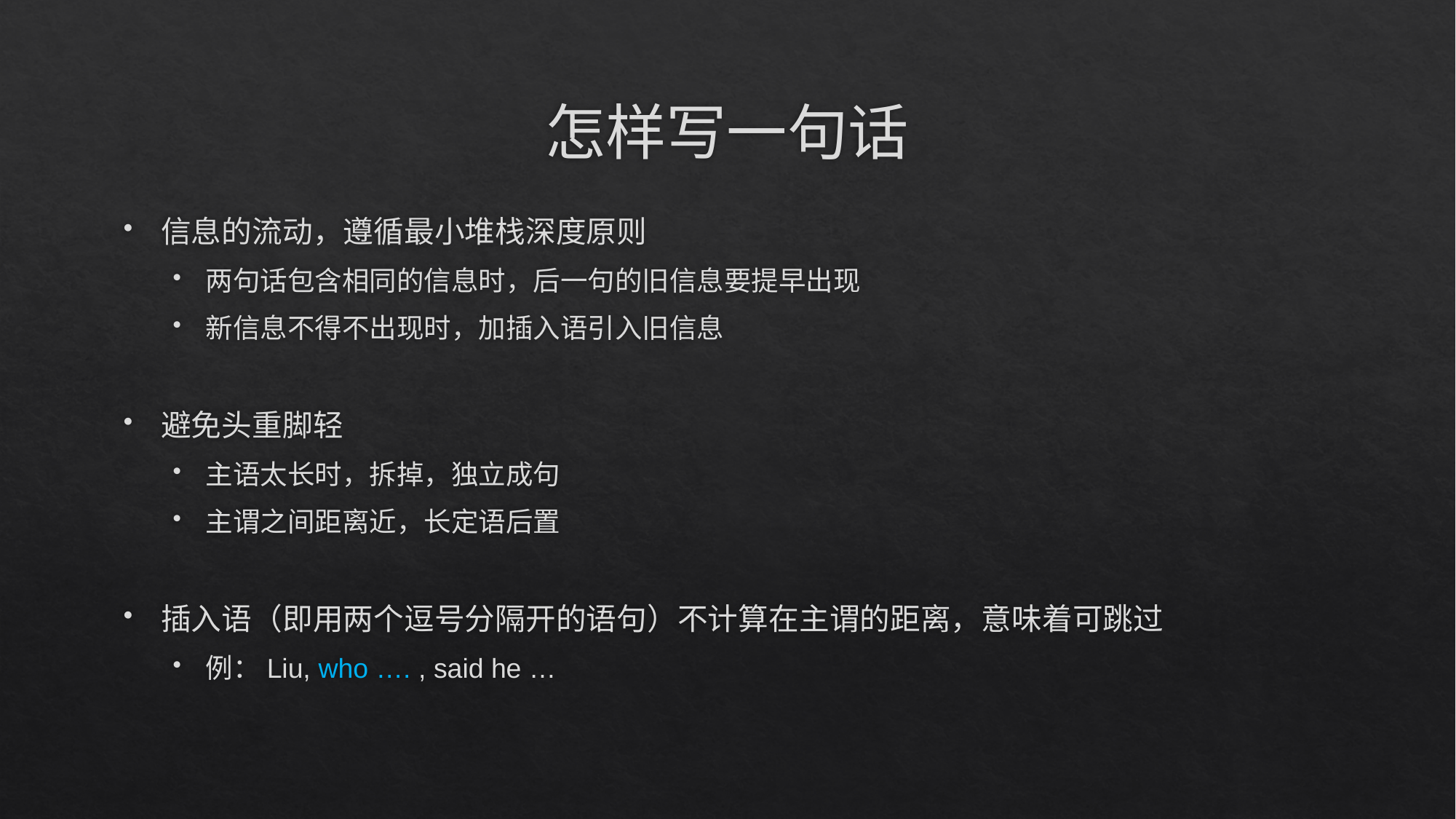

# 怎样写一句话
信息的流动，遵循最小堆栈深度原则
两句话包含相同的信息时，后一句的旧信息要提早出现
新信息不得不出现时，加插入语引入旧信息

避免头重脚轻
主语太长时，拆掉，独立成句
主谓之间距离近，长定语后置

插入语（即用两个逗号分隔开的语句）不计算在主谓的距离，意味着可跳过
例：Liu, who …. , said he …